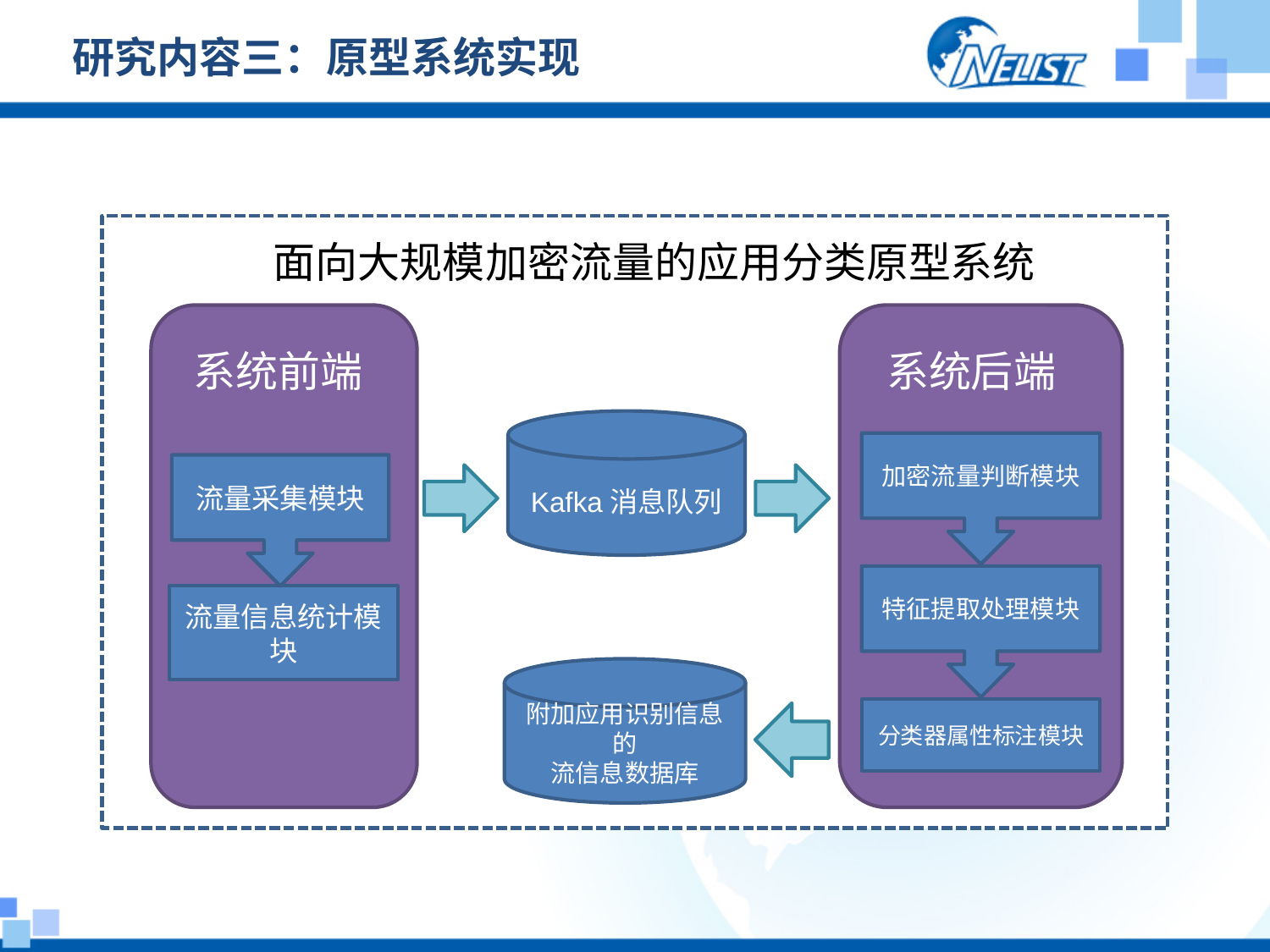

# 研究内容三：原型系统实现

面向大规模加密流量的应用分类原型系统

系统前端
系统后端

Kafka消息队列

加密流量判断模块
特征提取处理模块

分类器属性标注模块
流量采集模块

流量信息统计模块
附加应用识别信息的
流信息数据库